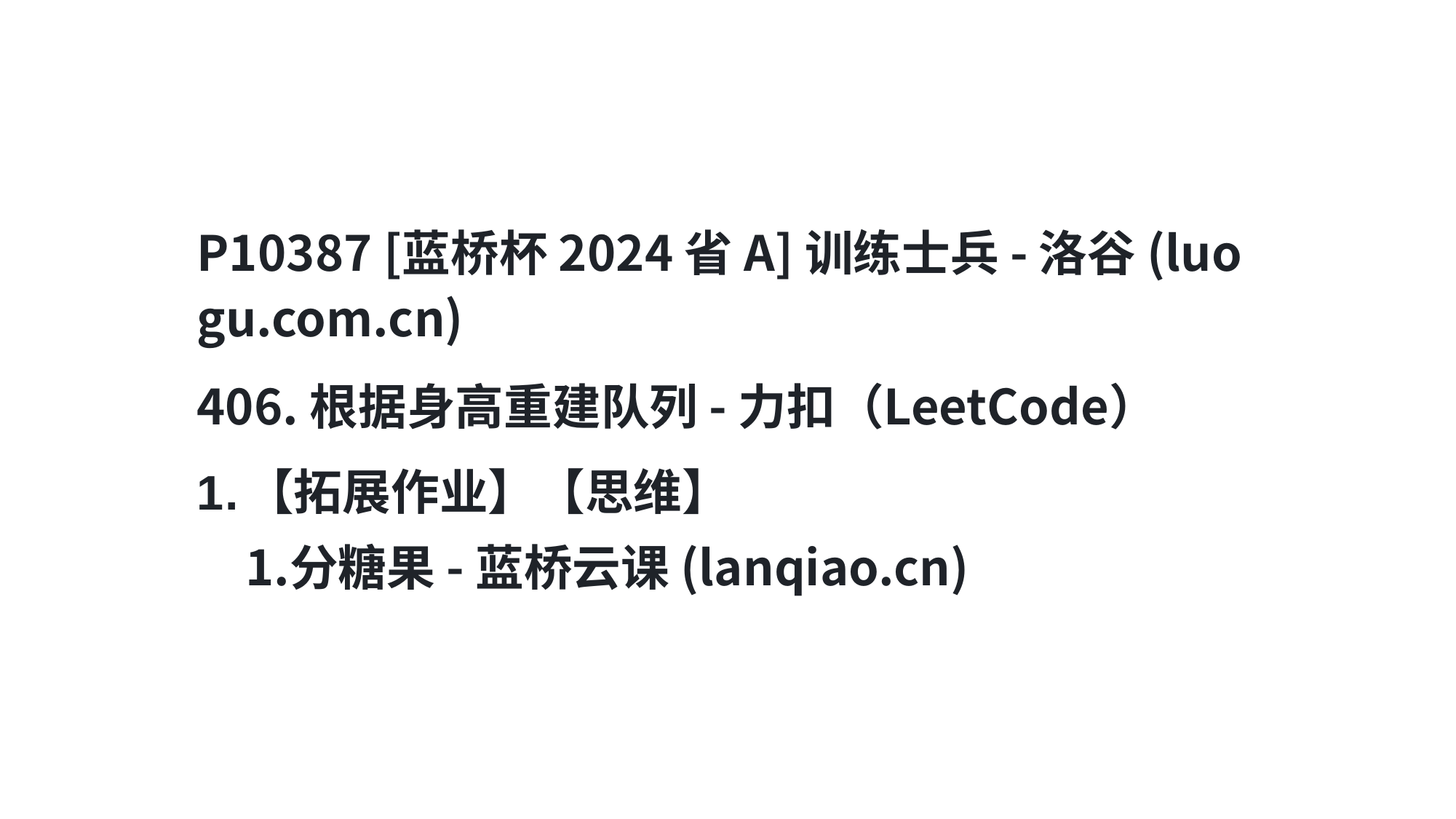

P10387 [蓝桥杯 2024 省 A] 训练士兵 - 洛谷 (luogu.com.cn)
406. 根据身高重建队列 - 力扣（LeetCode）
【拓展作业】【思维】1.分糖果 - 蓝桥云课 (lanqiao.cn)